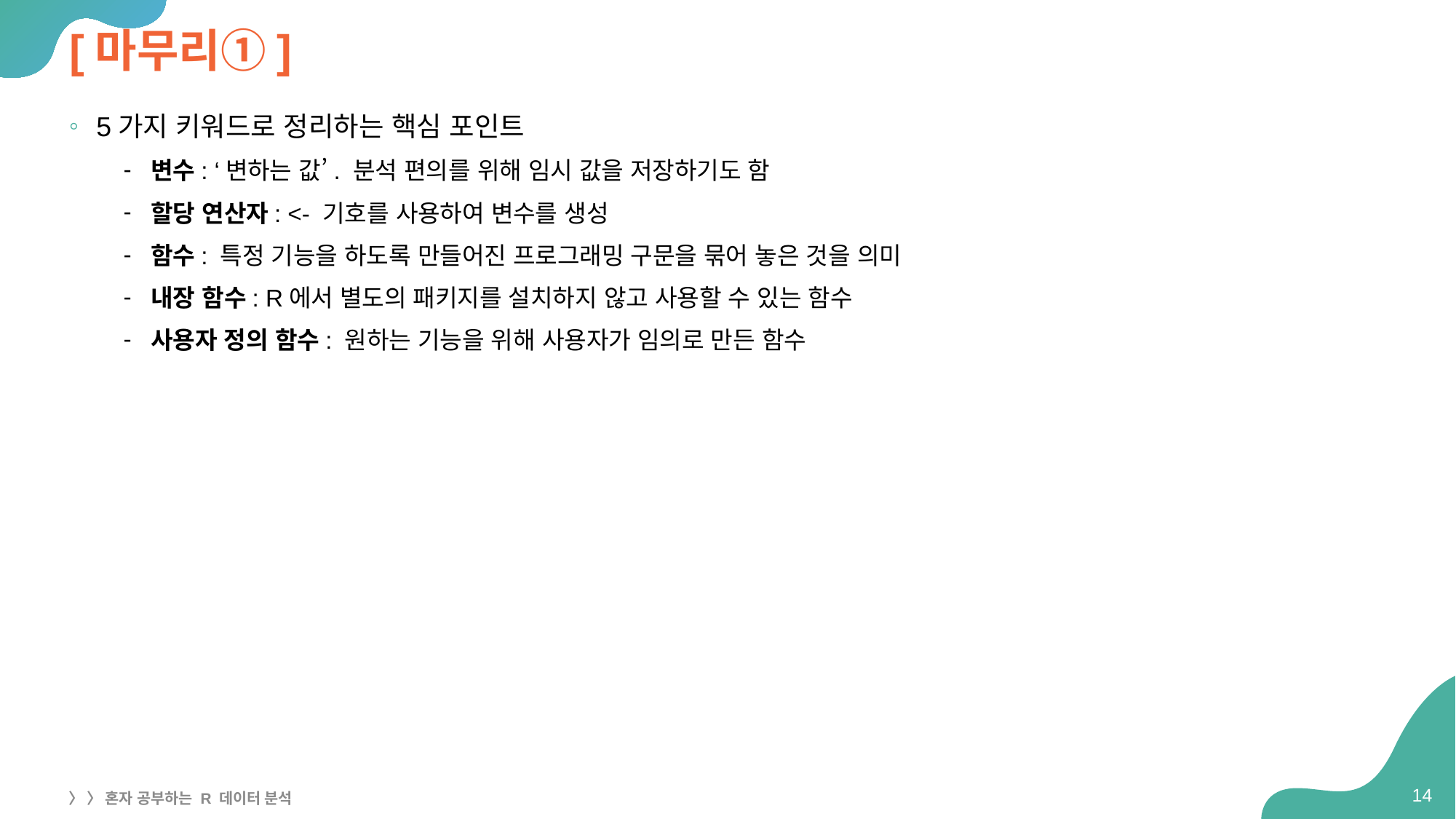

# [마무리①]
5가지 키워드로 정리하는 핵심 포인트
변수: ‘변하는 값’. 분석 편의를 위해 임시 값을 저장하기도 함
할당 연산자: <- 기호를 사용하여 변수를 생성
함수: 특정 기능을 하도록 만들어진 프로그래밍 구문을 묶어 놓은 것을 의미
내장 함수: R에서 별도의 패키지를 설치하지 않고 사용할 수 있는 함수
사용자 정의 함수: 원하는 기능을 위해 사용자가 임의로 만든 함수
14
〉 〉 혼자 공부하는 R 데이터 분석